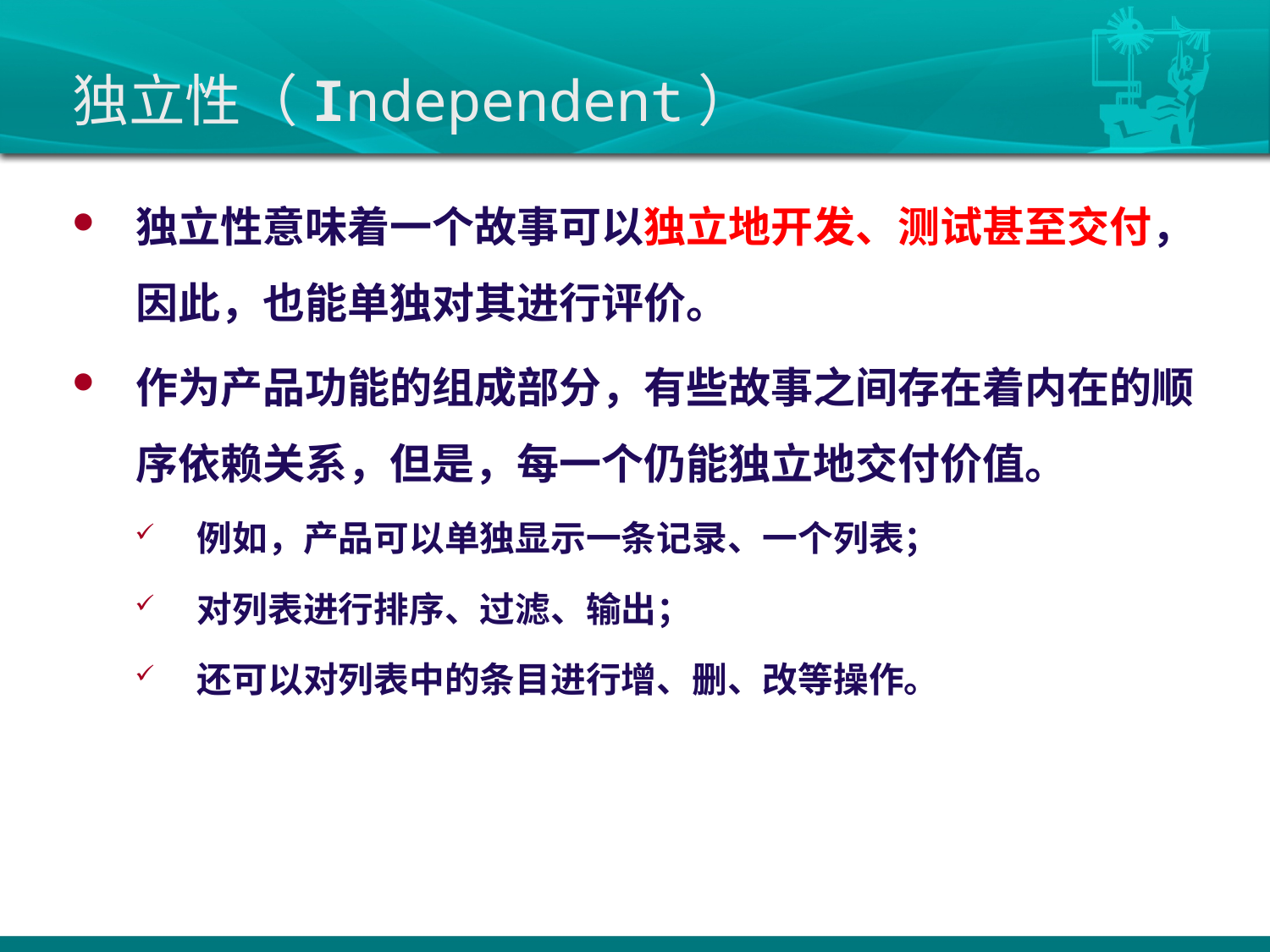

# 独立性（Independent）
独立性意味着一个故事可以独立地开发、测试甚至交付，因此，也能单独对其进行评价。
作为产品功能的组成部分，有些故事之间存在着内在的顺序依赖关系，但是，每一个仍能独立地交付价值。
例如，产品可以单独显示一条记录、一个列表；
对列表进行排序、过滤、输出；
还可以对列表中的条目进行增、删、改等操作。